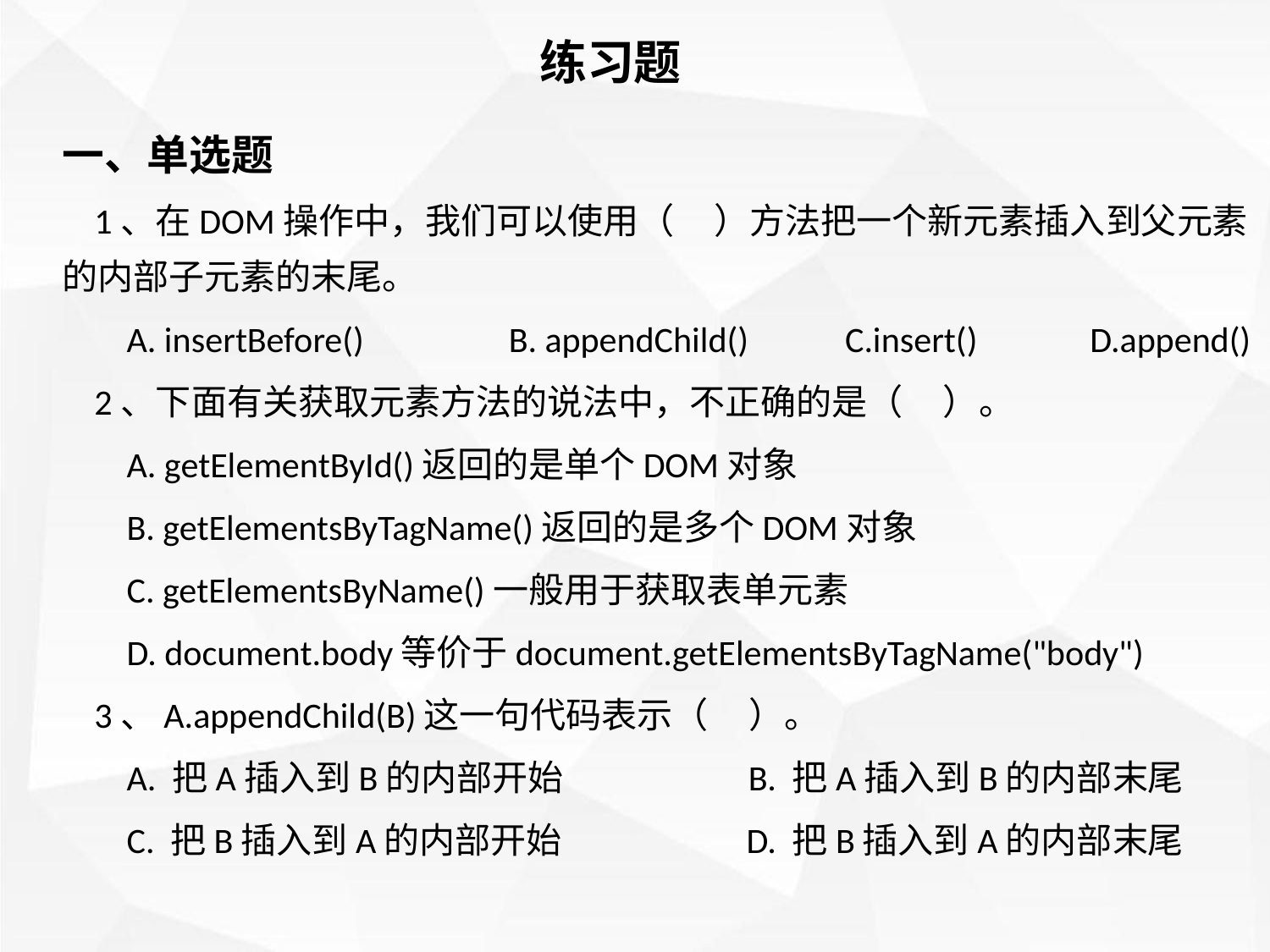

练习题
一、单选题
    1、在DOM操作中，我们可以使用（     ）方法把一个新元素插入到父元素的内部子元素的末尾。
        A. insertBefore()                  B. appendChild()            C.insert()              D.append()
    2、下面有关获取元素方法的说法中，不正确的是（     ）。
        A. getElementById()返回的是单个DOM对象
        B. getElementsByTagName()返回的是多个DOM对象
        C. getElementsByName()一般用于获取表单元素
        D. document.body等价于document.getElementsByTagName("body")
    3、A.appendChild(B)这一句代码表示（     ）。
        A. 把A插入到B的内部开始                      B. 把A插入到B的内部末尾
        C. 把B插入到A的内部开始                      D. 把B插入到A的内部末尾